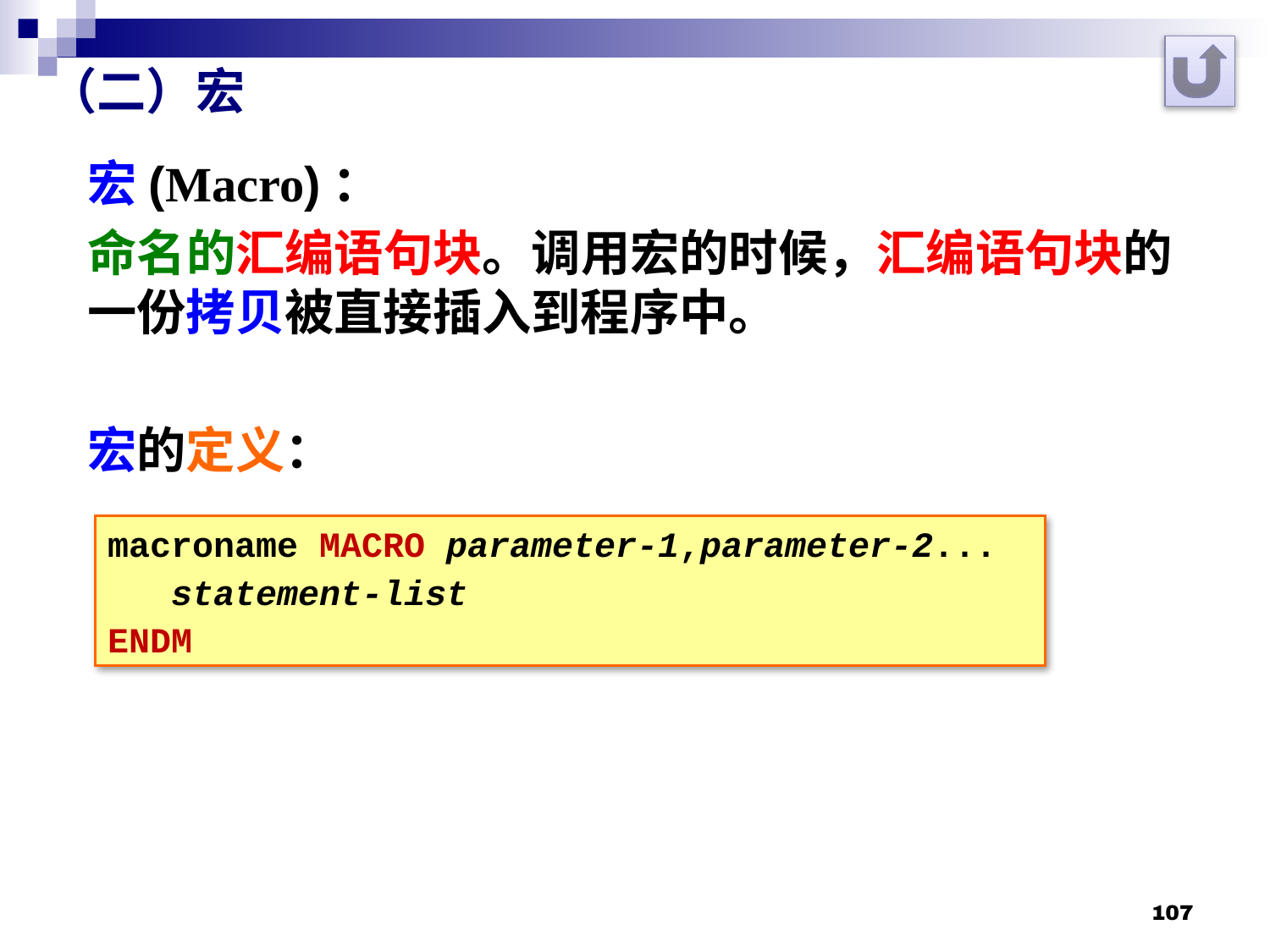

# （二）宏
宏(Macro)：
命名的汇编语句块。调用宏的时候，汇编语句块的一份拷贝被直接插入到程序中。

宏的定义：
macroname MACRO parameter-1,parameter-2...
   statement-list
ENDM
107